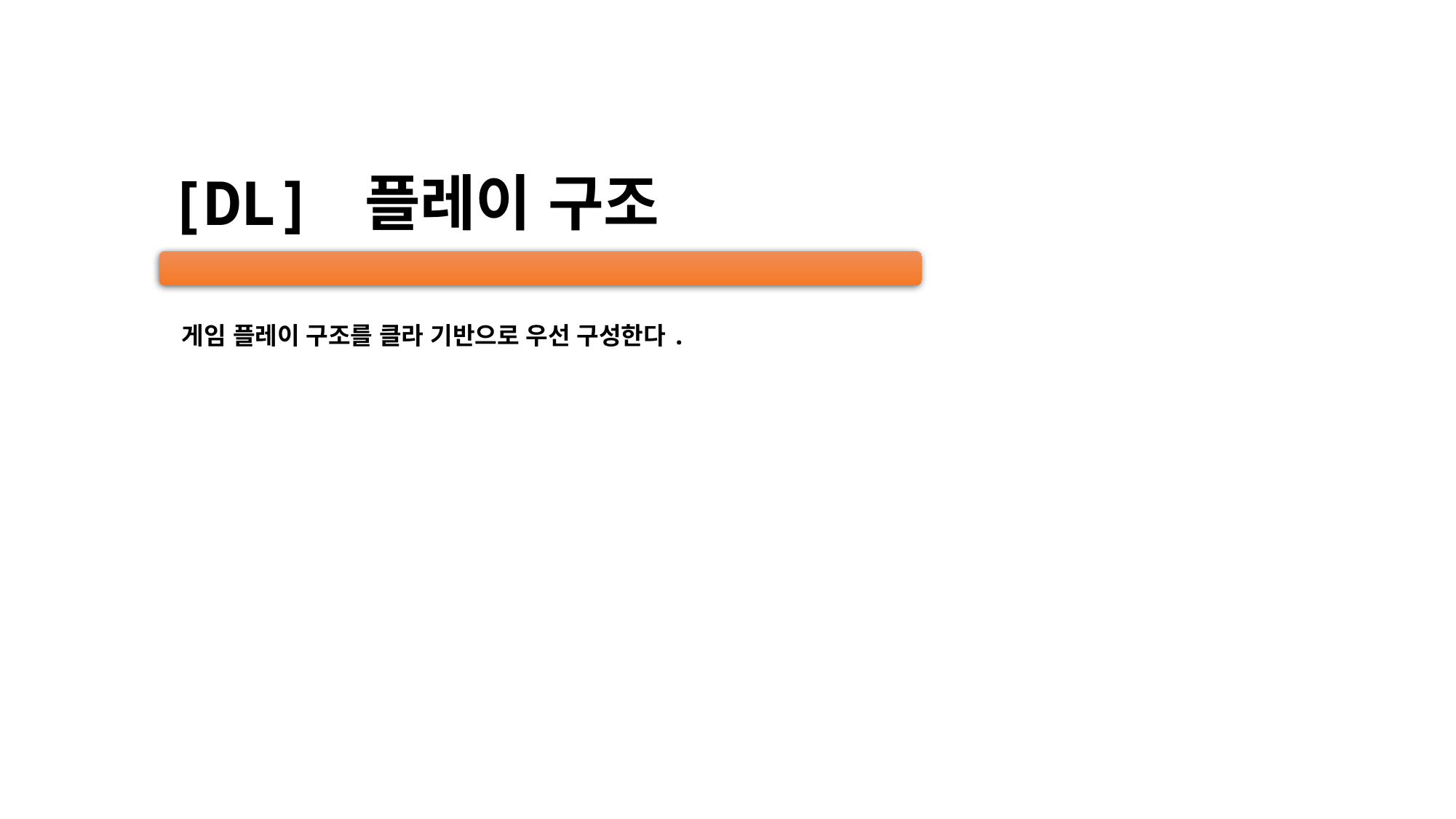

# [DL] 플레이 구조
게임 플레이 구조를 클라 기반으로 우선 구성한다.